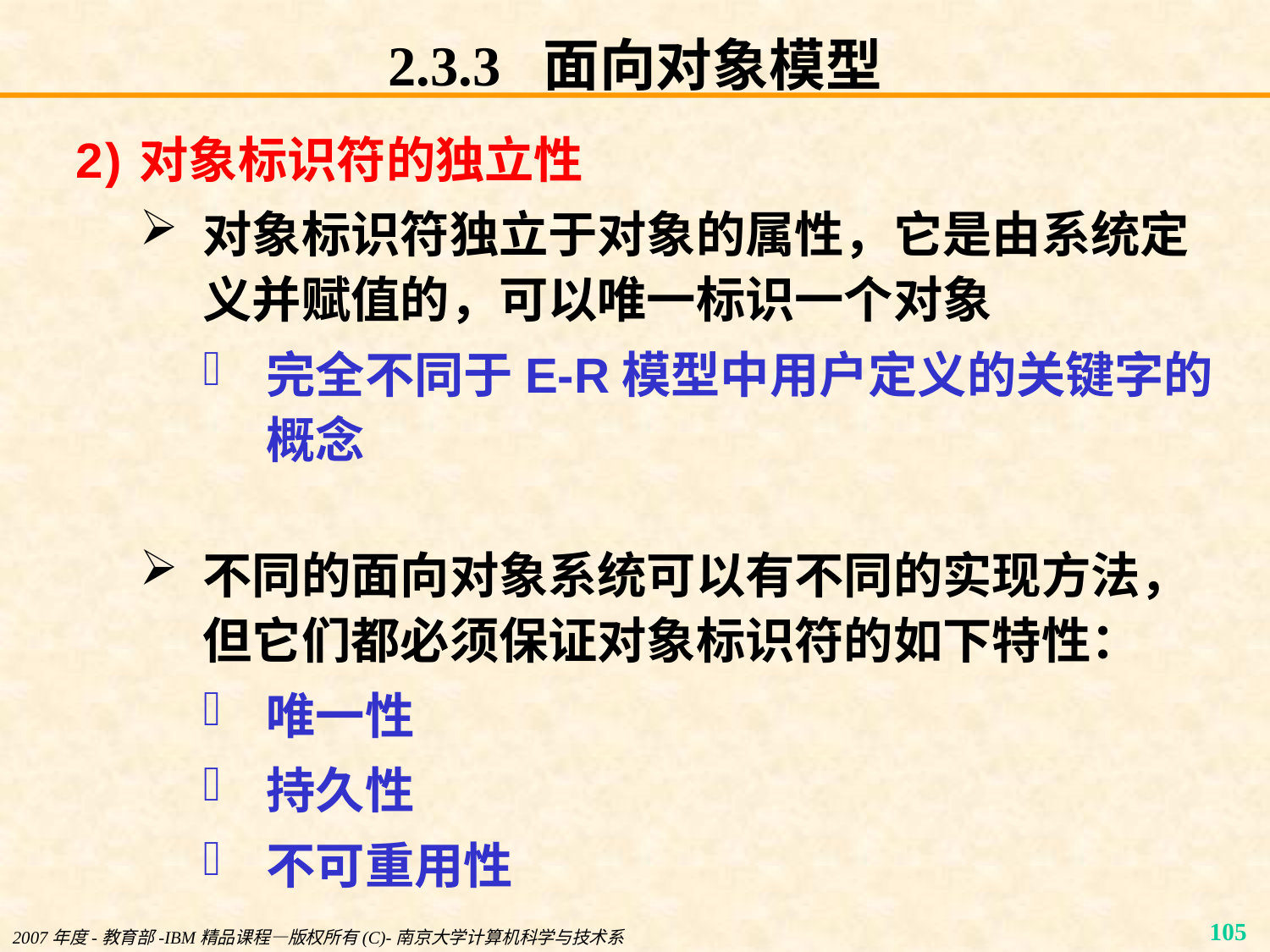

# 2.3.3  面向对象模型
对象标识符的独立性
对象标识符独立于对象的属性，它是由系统定义并赋值的，可以唯一标识一个对象
完全不同于E-R模型中用户定义的关键字的概念

不同的面向对象系统可以有不同的实现方法，但它们都必须保证对象标识符的如下特性：
唯一性
持久性
不可重用性
105
2007年度-教育部-IBM精品课程—版权所有(C)-南京大学计算机科学与技术系